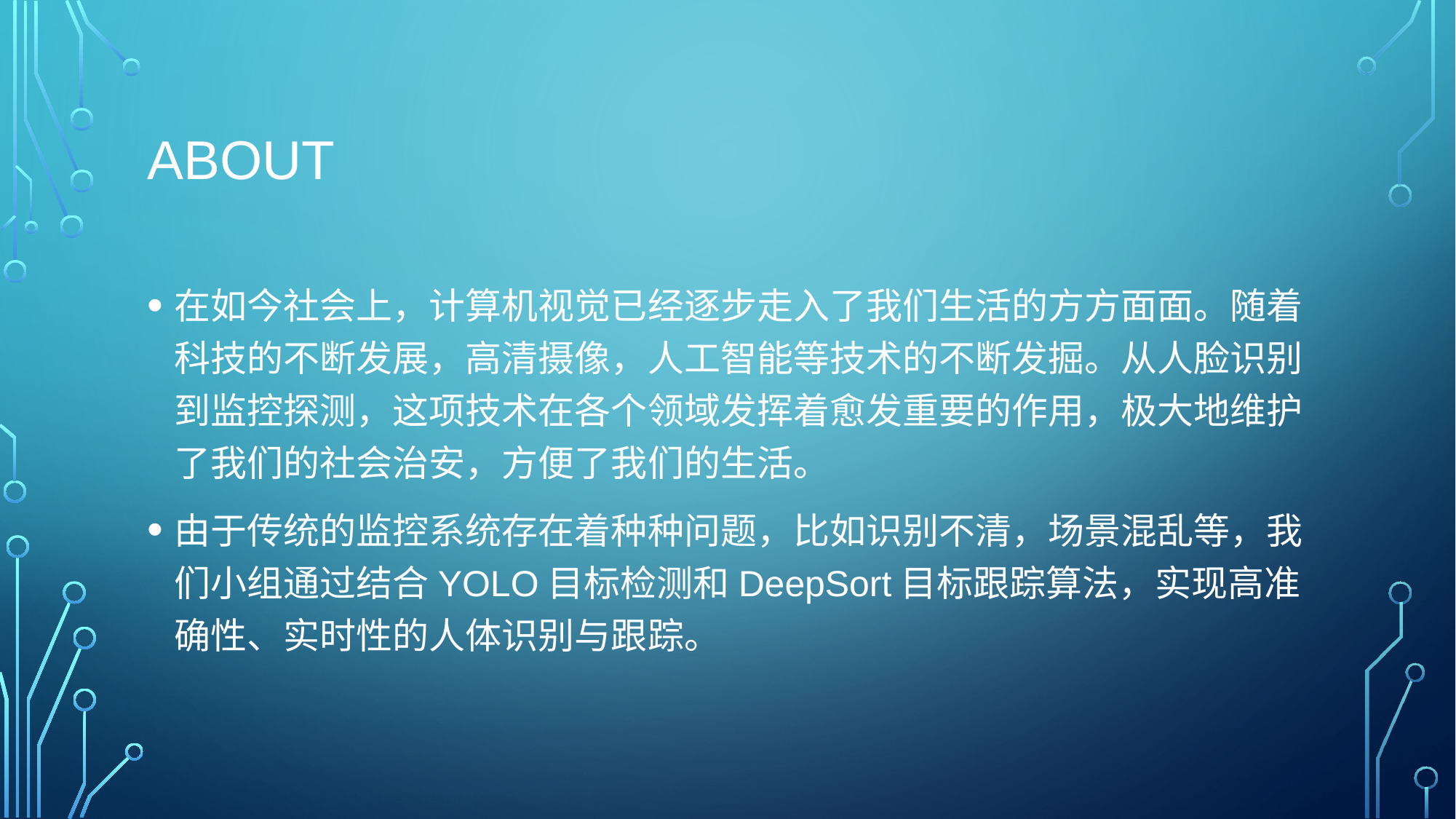

# ABOUT
在如今社会上，计算机视觉已经逐步走入了我们生活的方方面面。随着科技的不断发展，高清摄像，人工智能等技术的不断发掘。从人脸识别到监控探测，这项技术在各个领域发挥着愈发重要的作用，极大地维护了我们的社会治安，方便了我们的生活。
由于传统的监控系统存在着种种问题，比如识别不清，场景混乱等，我们小组通过结合YOLO目标检测和DeepSort目标跟踪算法，实现高准确性、实时性的人体识别与跟踪。